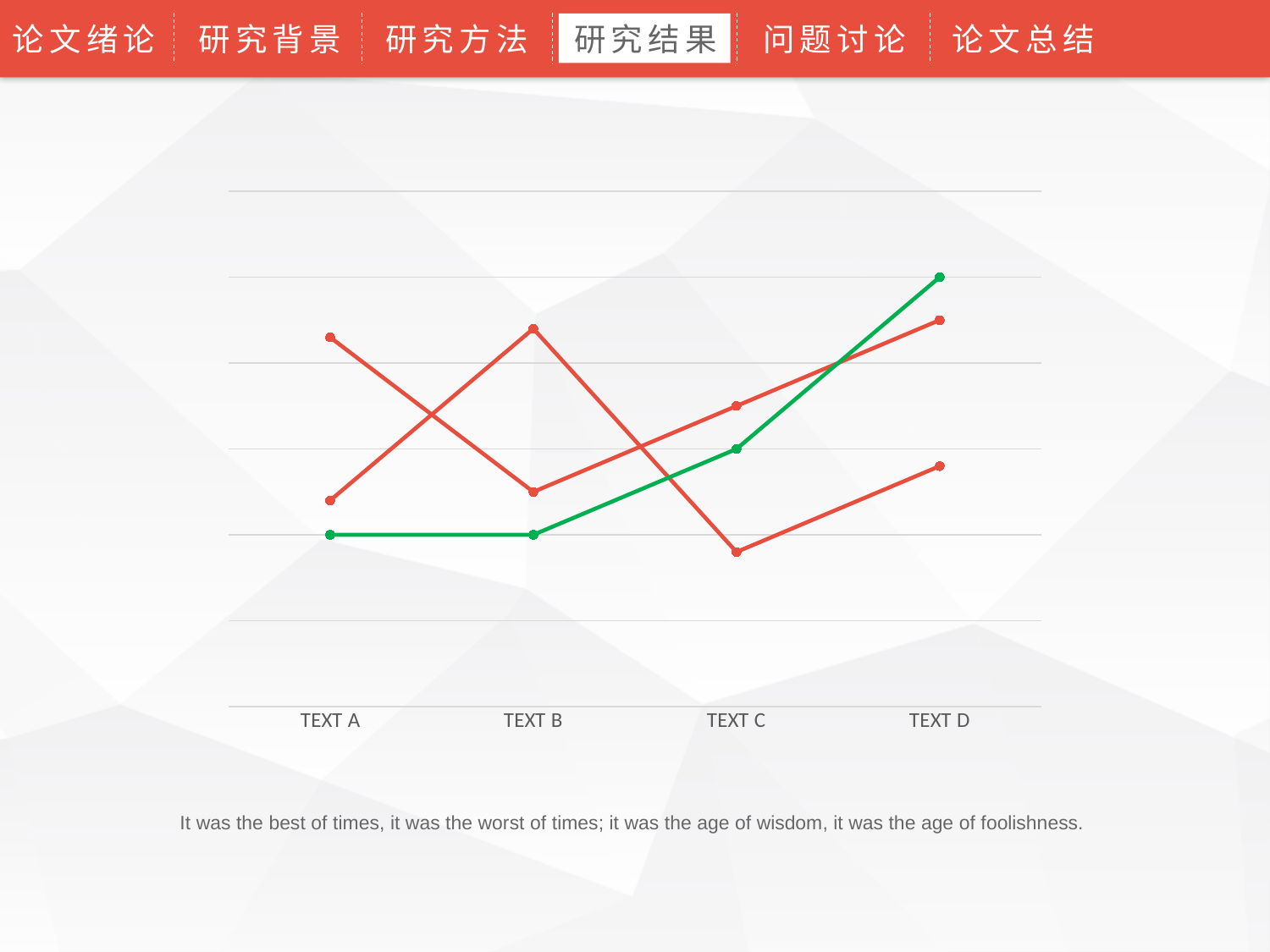

论文绪论
研究背景
研究方法
研究结果
问题讨论
论文总结

### Chart

| Category | 系列 1 | 系列 2 | 系列 3 |
|---|---|---|---|
| TEXT A | 4.3 | 2.4 | 2.0 |
| TEXT B | 2.5 | 4.4 | 2.0 |
| TEXT C | 3.5 | 1.8 | 3.0 |
| TEXT D | 4.5 | 2.8 | 5.0 |
It was the best of times, it was the worst of times; it was the age of wisdom, it was the age of foolishness.